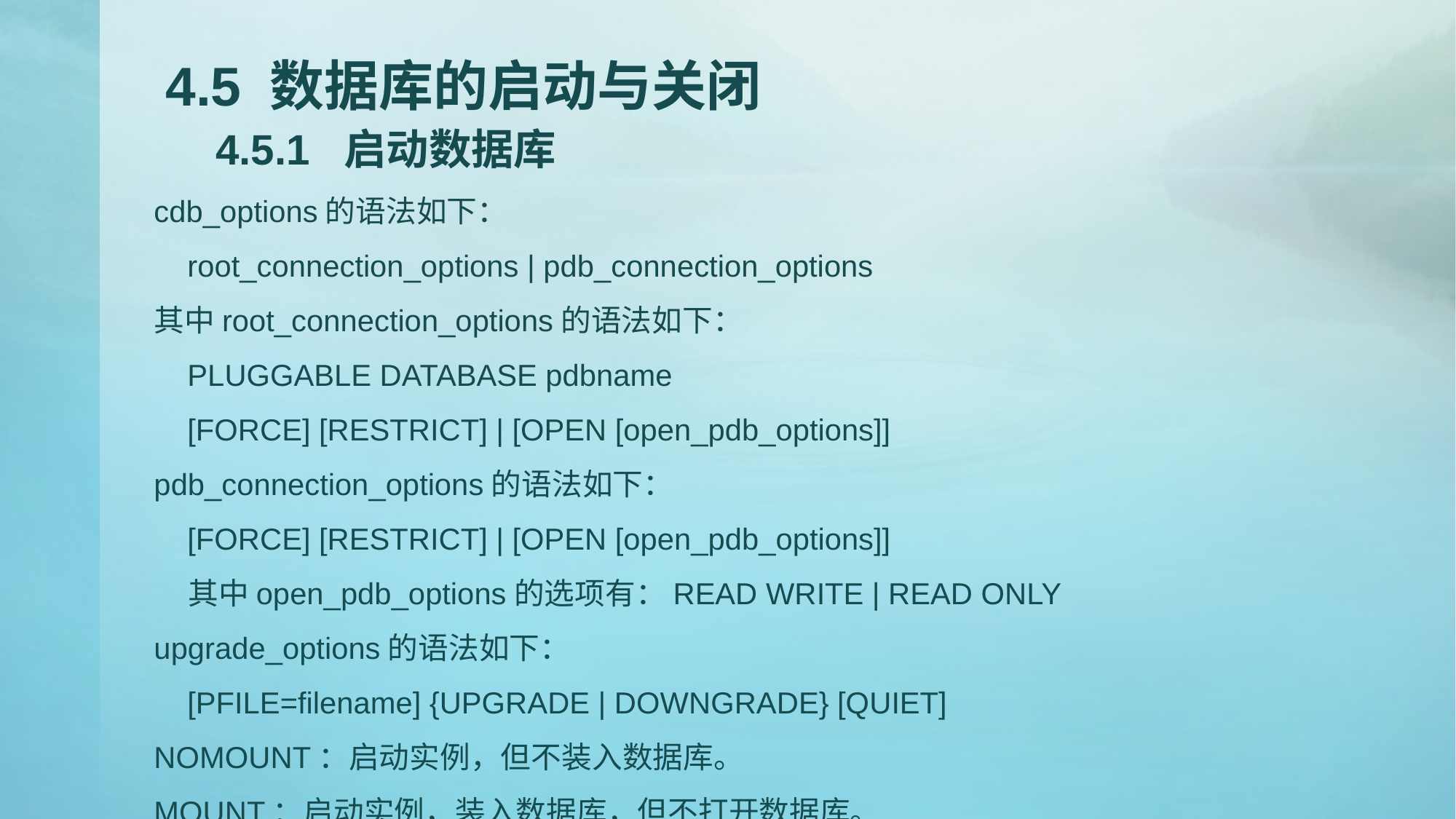

# 4.5 数据库的启动与关闭 4.5.1  启动数据库
cdb_options的语法如下：
    root_connection_options | pdb_connection_options
其中root_connection_options的语法如下：
    PLUGGABLE DATABASE pdbname
    [FORCE] [RESTRICT] | [OPEN [open_pdb_options]]
pdb_connection_options的语法如下：
    [FORCE] [RESTRICT] | [OPEN [open_pdb_options]]
    其中open_pdb_options的选项有：READ WRITE | READ ONLY
upgrade_options的语法如下：
    [PFILE=filename] {UPGRADE | DOWNGRADE} [QUIET]
NOMOUNT：启动实例，但不装入数据库。
MOUNT：启动实例，装入数据库，但不打开数据库。